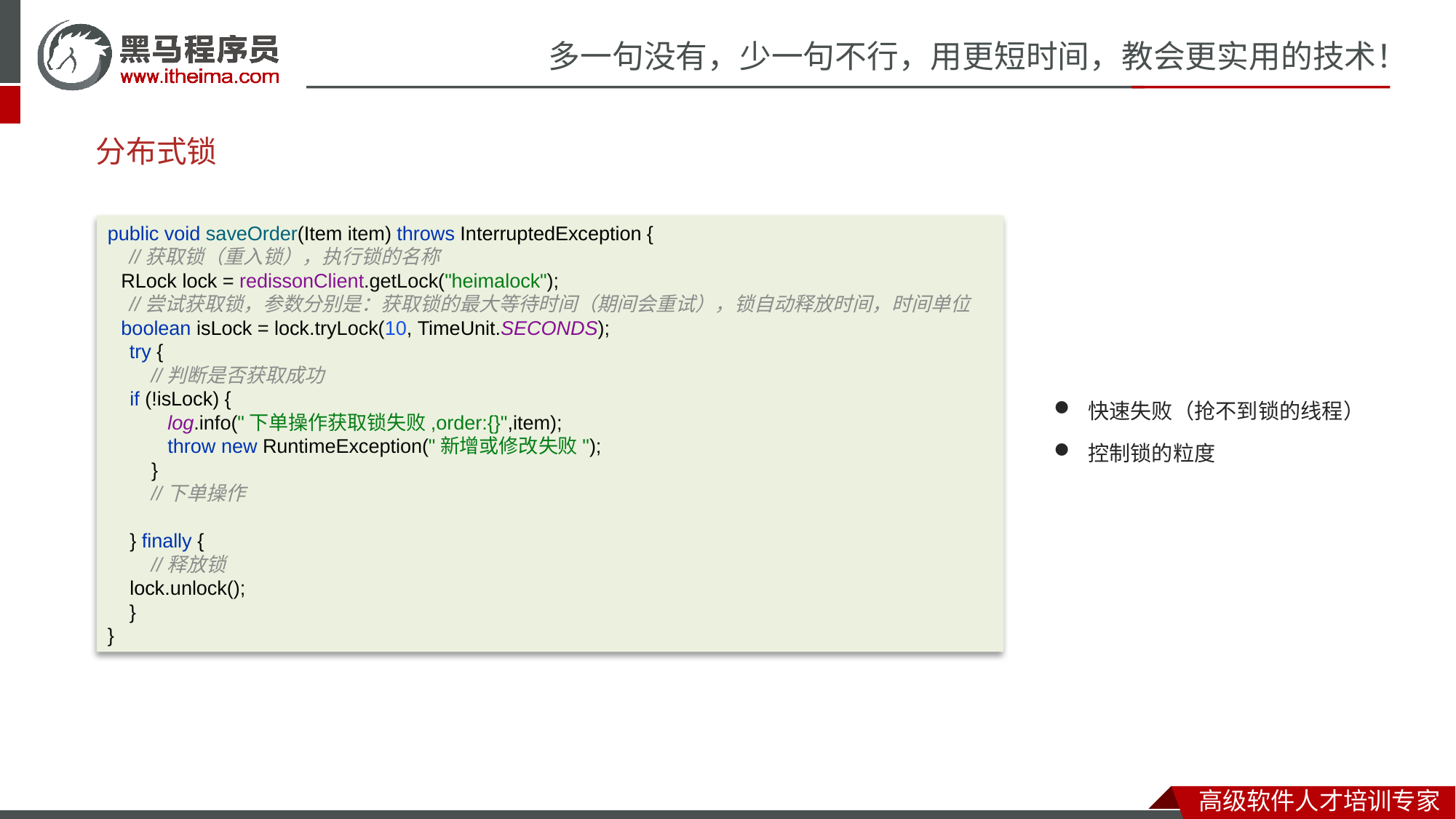

# 分布式锁
public void saveOrder(Item item) throws InterruptedException {
    //获取锁（重入锁），执行锁的名称
  RLock lock = redissonClient.getLock("heimalock");
    //尝试获取锁，参数分别是：获取锁的最大等待时间（期间会重试），锁自动释放时间，时间单位
  boolean isLock = lock.tryLock(10, TimeUnit.SECONDS);
    try {
        //判断是否获取成功
    if (!isLock) {
           log.info("下单操作获取锁失败,order:{}",item);
           throw new RuntimeException("新增或修改失败");
        }
        //下单操作
    } finally {
        //释放锁
    lock.unlock();
    }
}
快速失败（抢不到锁的线程）
控制锁的粒度